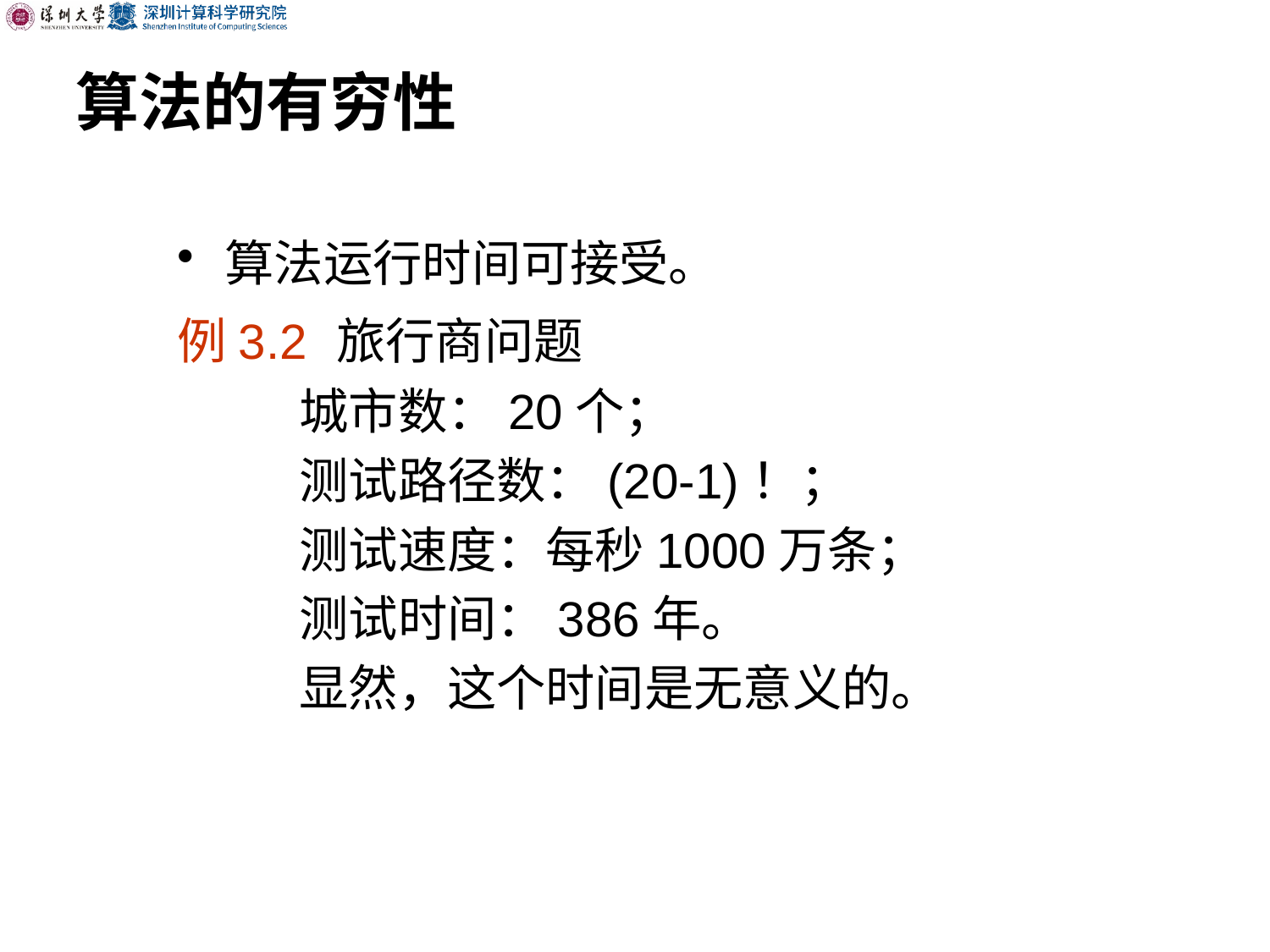

算法的有穷性
算法运行时间可接受。
例3.2 旅行商问题
          城市数：20个；
          测试路径数：(20-1)！；
          测试速度：每秒1000万条；
          测试时间：386年。
          显然，这个时间是无意义的。